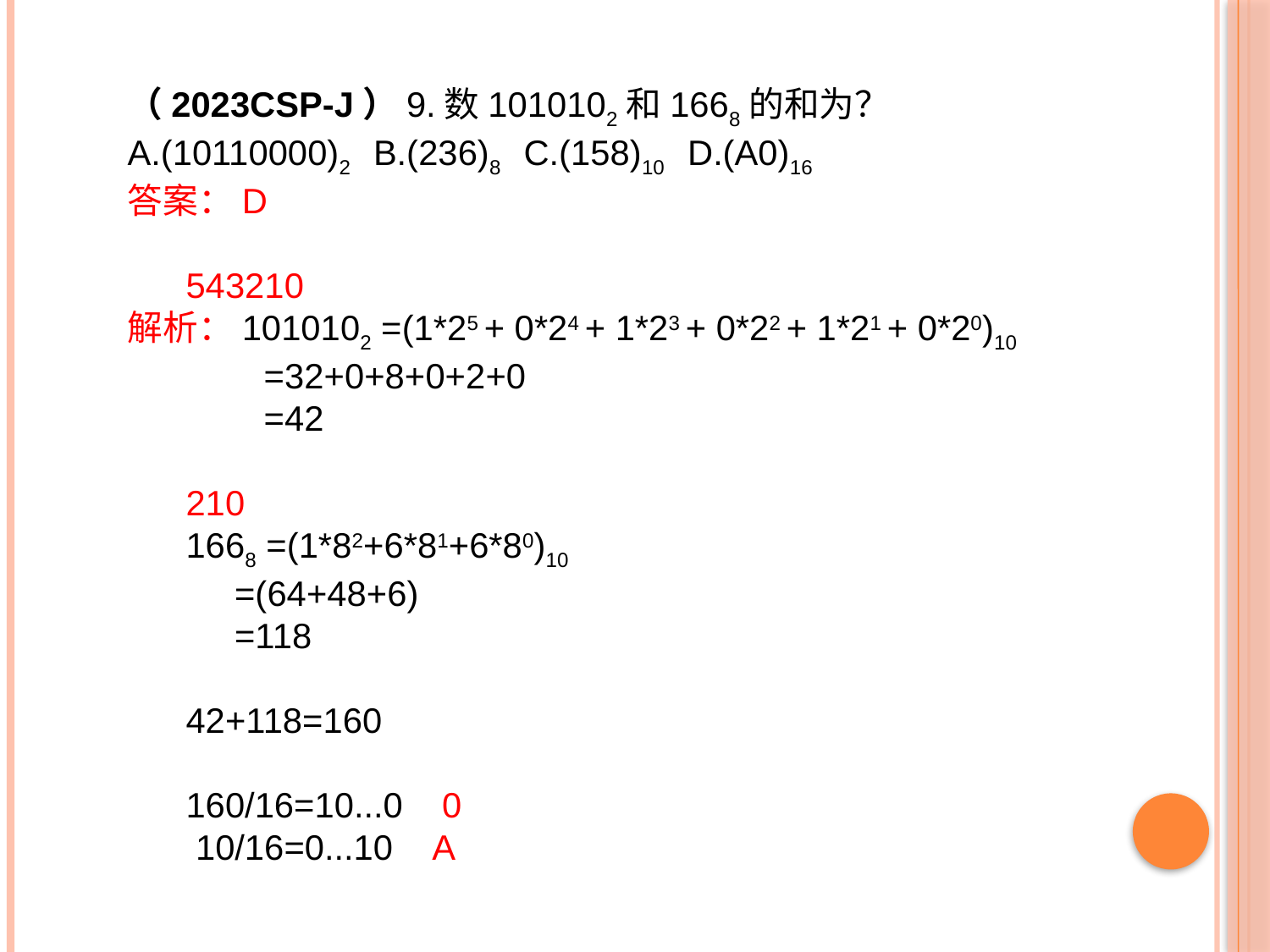

（2023CSP-J）9.数1010102和1668的和为？
A.(10110000)2    B.(236)8    C.(158)10    D.(A0)16
答案：D

      543210
解析：1010102 =(1*25 + 0*24 + 1*23 + 0*22 + 1*21 + 0*20)10
              =32+0+8+0+2+0
              =42

      210
      1668 =(1*82+6*81+6*80)10
           =(64+48+6)
           =118

      42+118=160

      160/16=10...0    0
       10/16=0...10    A